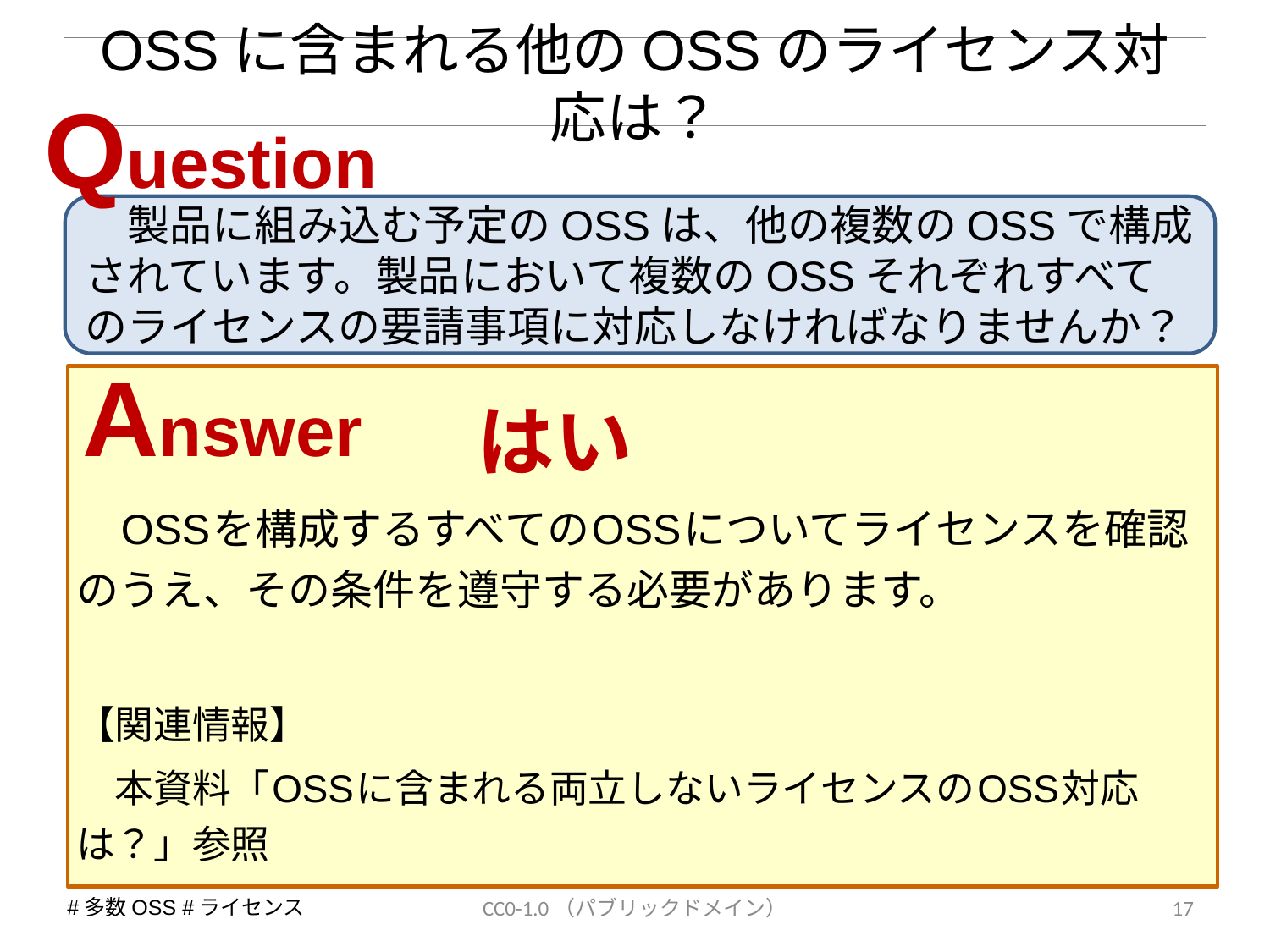

# OSSに含まれる他のOSSのライセンス対応は？
Question
　製品に組み込む予定のOSSは、他の複数のOSSで構成されています。製品において複数のOSSそれぞれすべてのライセンスの要請事項に対応しなければなりませんか？
Answer

はい
　OSSを構成するすべてのOSSについてライセンスを確認のうえ、その条件を遵守する必要があります。

【関連情報】
　本資料「OSSに含まれる両立しないライセンスのOSS対応は？」参照
CC0-1.0（パブリックドメイン）
17
#多数OSS #ライセンス